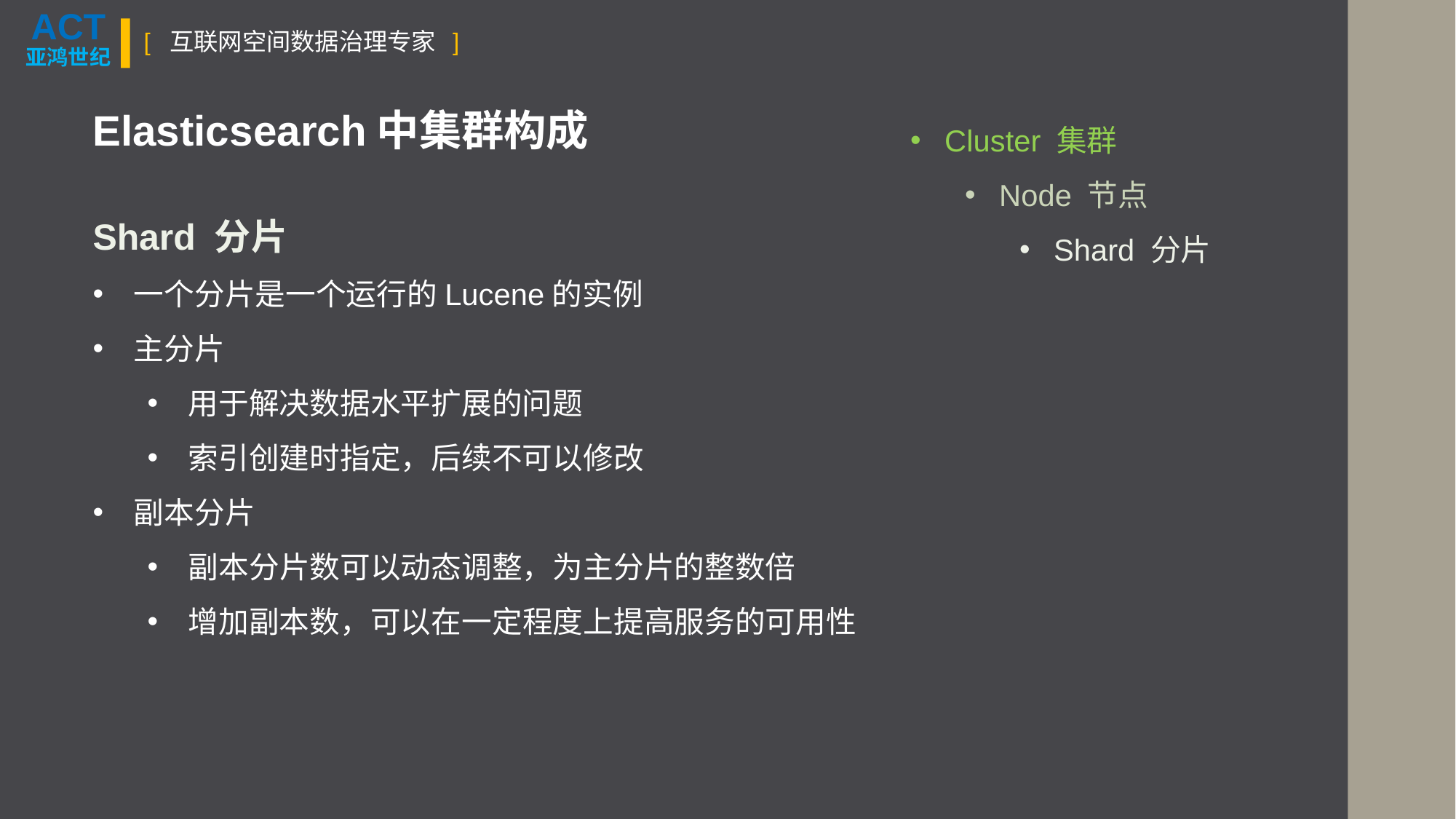

Elasticsearch中集群构成
Cluster 集群
Node 节点
Shard 分片
Shard 分片
一个分片是一个运行的Lucene的实例
主分片
用于解决数据水平扩展的问题
索引创建时指定，后续不可以修改
副本分片
副本分片数可以动态调整，为主分片的整数倍
增加副本数，可以在一定程度上提高服务的可用性